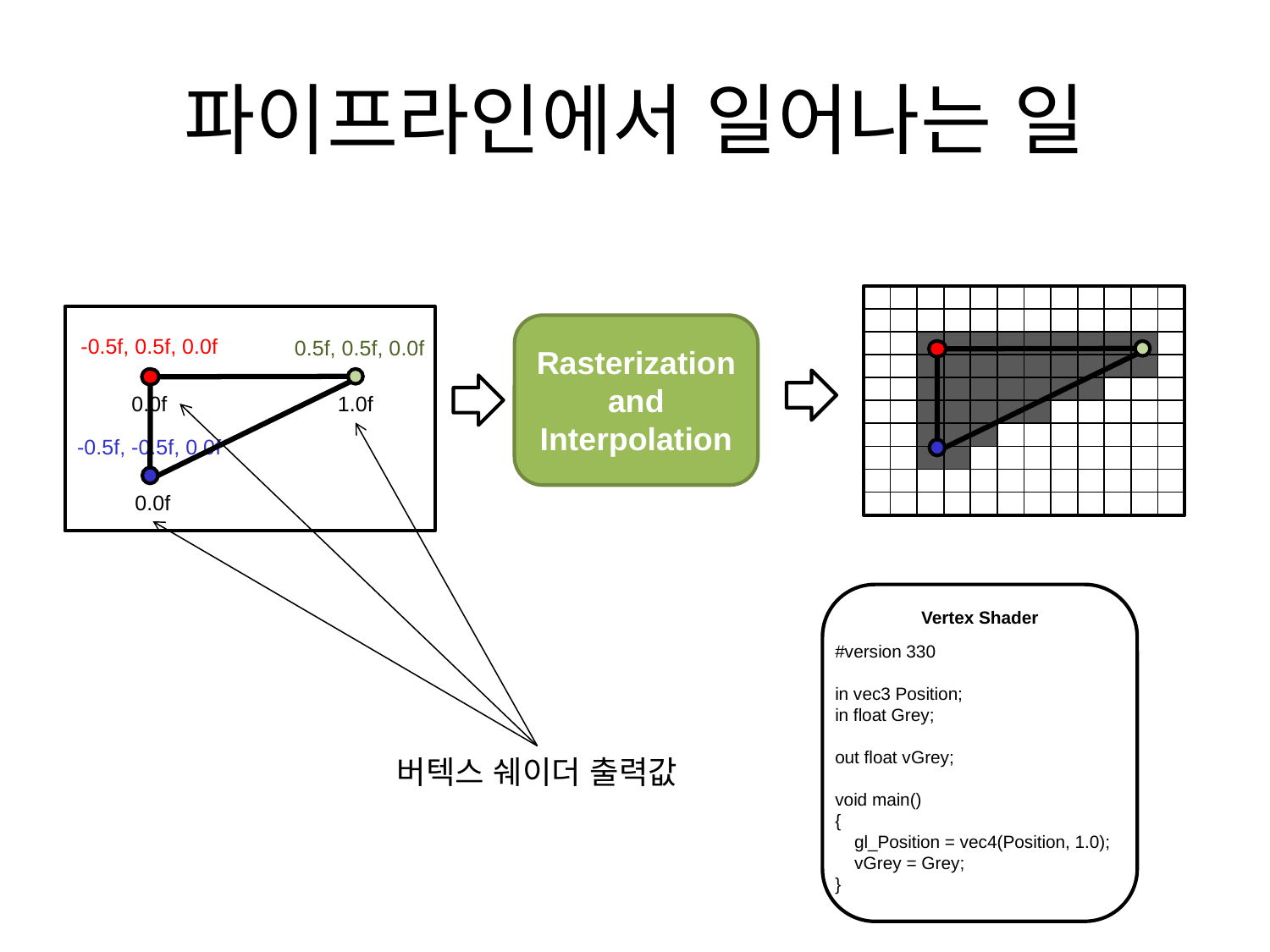

# 파이프라인에서 일어나는 일
|  |  |  |  |  |  |  |  |  |  |  |  |
| --- | --- | --- | --- | --- | --- | --- | --- | --- | --- | --- | --- |
|  |  |  |  |  |  |  |  |  |  |  |  |
|  |  |  |  |  |  |  |  |  |  |  |  |
|  |  |  |  |  |  |  |  |  |  |  |  |
|  |  |  |  |  |  |  |  |  |  |  |  |
|  |  |  |  |  |  |  |  |  |  |  |  |
|  |  |  |  |  |  |  |  |  |  |  |  |
|  |  |  |  |  |  |  |  |  |  |  |  |
|  |  |  |  |  |  |  |  |  |  |  |  |
|  |  |  |  |  |  |  |  |  |  |  |  |

Rasterization and Interpolation
-0.5f, 0.5f, 0.0f
0.5f, 0.5f, 0.0f

0.0f
1.0f
-0.5f, -0.5f, 0.0f

0.0f
Vertex Shader
#version 330

in vec3 Position;
in float Grey;

out float vGrey;

void main()
{
    gl_Position = vec4(Position, 1.0);
    vGrey = Grey;
}
버텍스 쉐이더 출력값